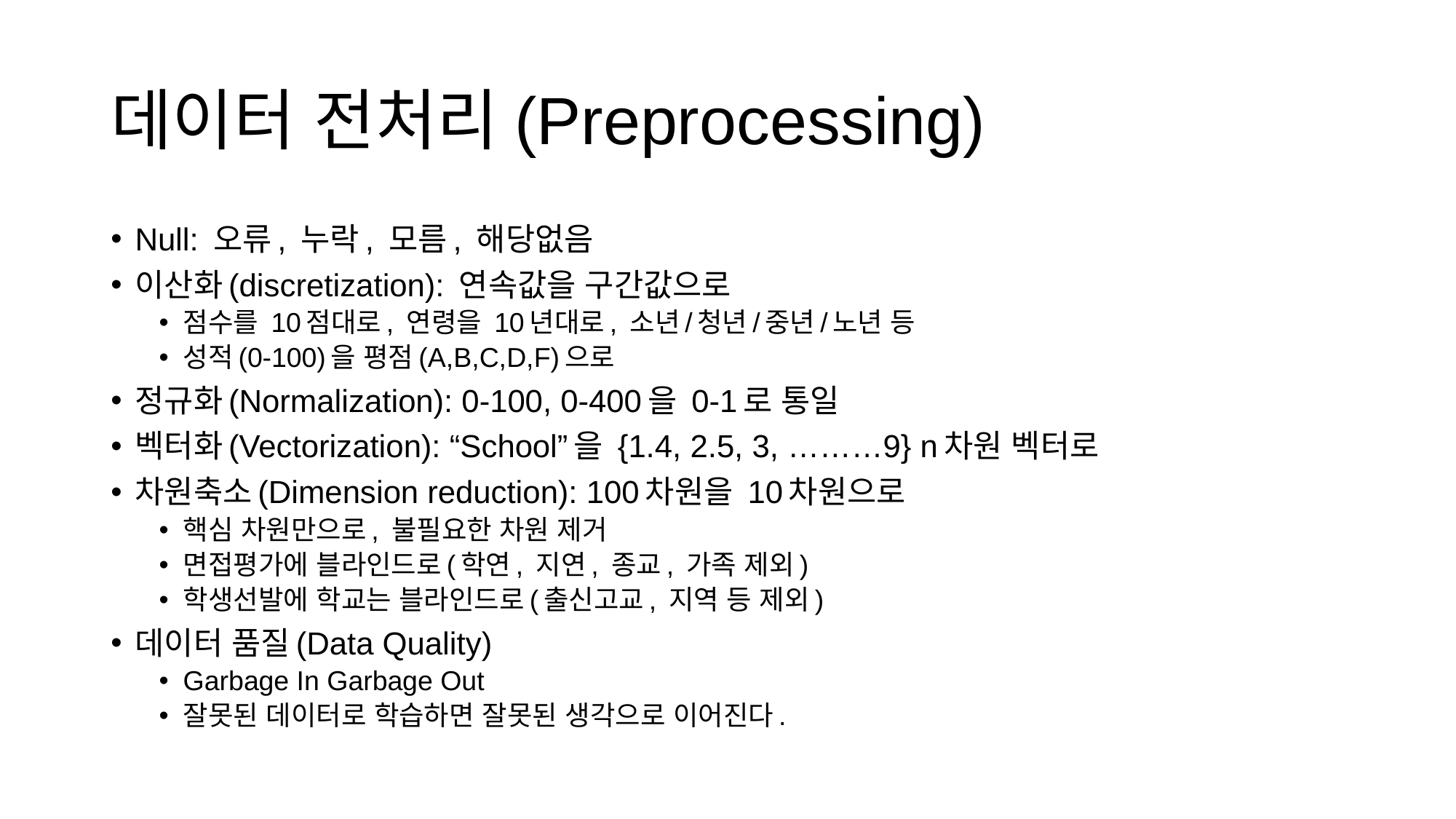

# 데이터 전처리(Preprocessing)
Null: 오류, 누락, 모름, 해당없음
이산화(discretization): 연속값을 구간값으로
점수를 10점대로, 연령을 10년대로, 소년/청년/중년/노년 등
성적(0-100)을 평점(A,B,C,D,F)으로
정규화(Normalization): 0-100, 0-400을 0-1로 통일
벡터화(Vectorization): “School”을 {1.4, 2.5, 3, ………9} n차원 벡터로
차원축소(Dimension reduction): 100차원을 10차원으로
핵심 차원만으로, 불필요한 차원 제거
면접평가에 블라인드로(학연, 지연, 종교, 가족 제외)
학생선발에 학교는 블라인드로(출신고교, 지역 등 제외)
데이터 품질(Data Quality)
Garbage In Garbage Out
잘못된 데이터로 학습하면 잘못된 생각으로 이어진다.